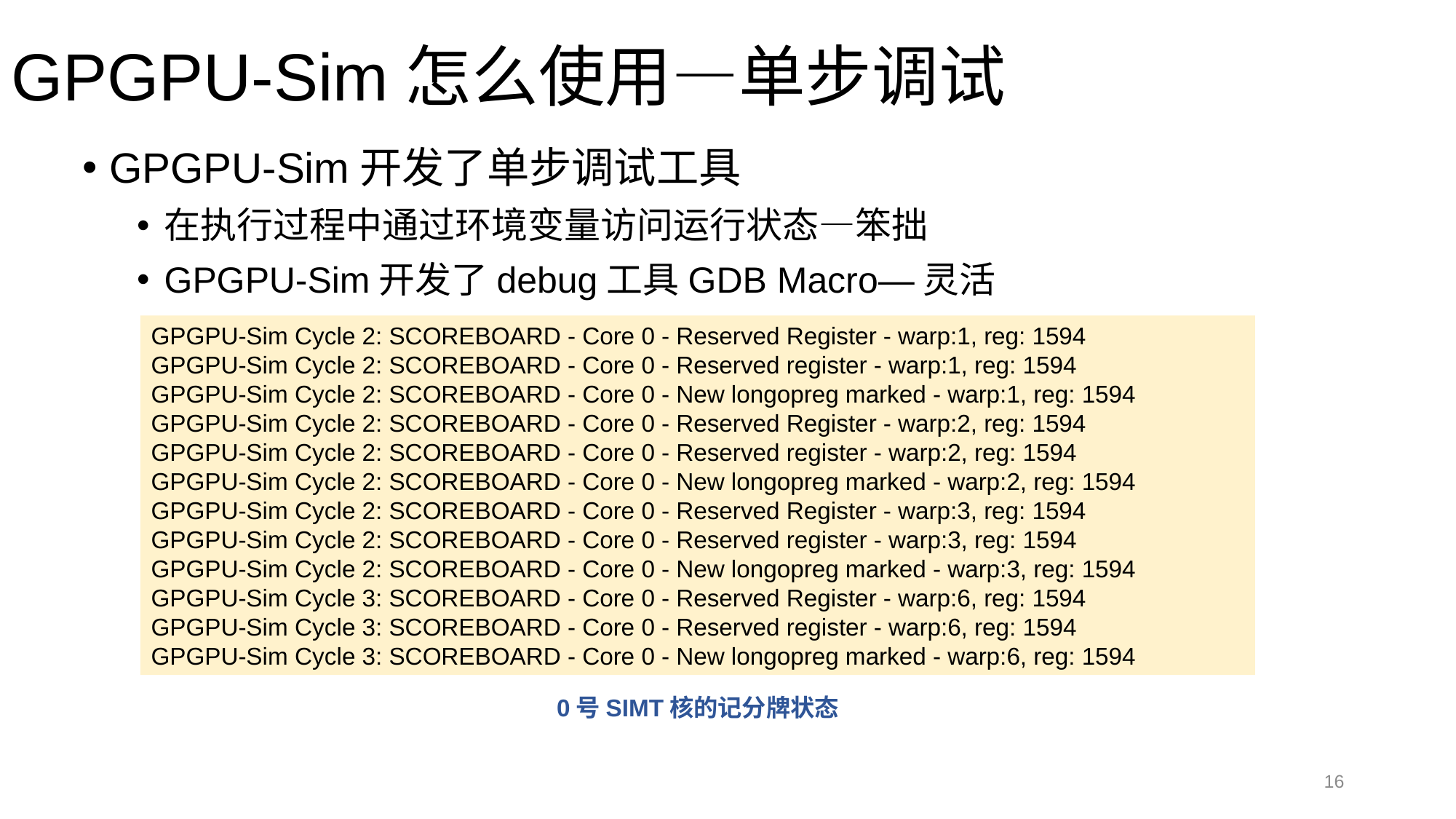

# GPGPU-Sim怎么使用—单步调试
GPGPU-Sim开发了单步调试工具
在执行过程中通过环境变量访问运行状态—笨拙
GPGPU-Sim开发了debug工具GDB Macro—灵活

GPGPU-Sim Cycle 2: SCOREBOARD - Core 0 - Reserved Register - warp:1, reg: 1594
GPGPU-Sim Cycle 2: SCOREBOARD - Core 0 - Reserved register - warp:1, reg: 1594
GPGPU-Sim Cycle 2: SCOREBOARD - Core 0 - New longopreg marked - warp:1, reg: 1594
GPGPU-Sim Cycle 2: SCOREBOARD - Core 0 - Reserved Register - warp:2, reg: 1594
GPGPU-Sim Cycle 2: SCOREBOARD - Core 0 - Reserved register - warp:2, reg: 1594
GPGPU-Sim Cycle 2: SCOREBOARD - Core 0 - New longopreg marked - warp:2, reg: 1594
GPGPU-Sim Cycle 2: SCOREBOARD - Core 0 - Reserved Register - warp:3, reg: 1594
GPGPU-Sim Cycle 2: SCOREBOARD - Core 0 - Reserved register - warp:3, reg: 1594
GPGPU-Sim Cycle 2: SCOREBOARD - Core 0 - New longopreg marked - warp:3, reg: 1594
GPGPU-Sim Cycle 3: SCOREBOARD - Core 0 - Reserved Register - warp:6, reg: 1594
GPGPU-Sim Cycle 3: SCOREBOARD - Core 0 - Reserved register - warp:6, reg: 1594
GPGPU-Sim Cycle 3: SCOREBOARD - Core 0 - New longopreg marked - warp:6, reg: 1594
0号SIMT核的记分牌状态
16